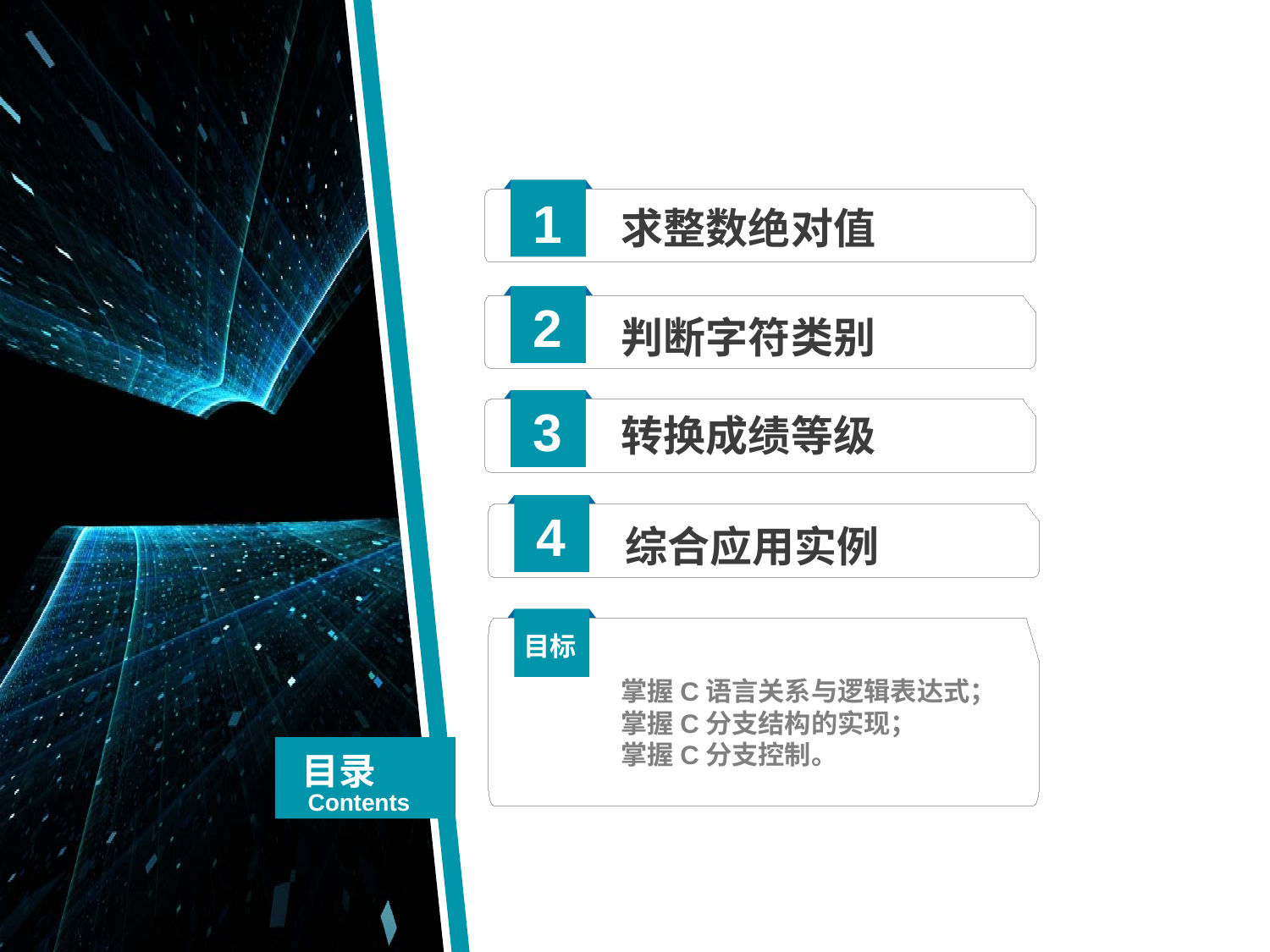

1

求整数绝对值

2

判断字符类别

3

转换成绩等级

4

综合应用实例

目标
掌握C语言关系与逻辑表达式；
掌握C分支结构的实现；
掌握C分支控制。

目录
Contents